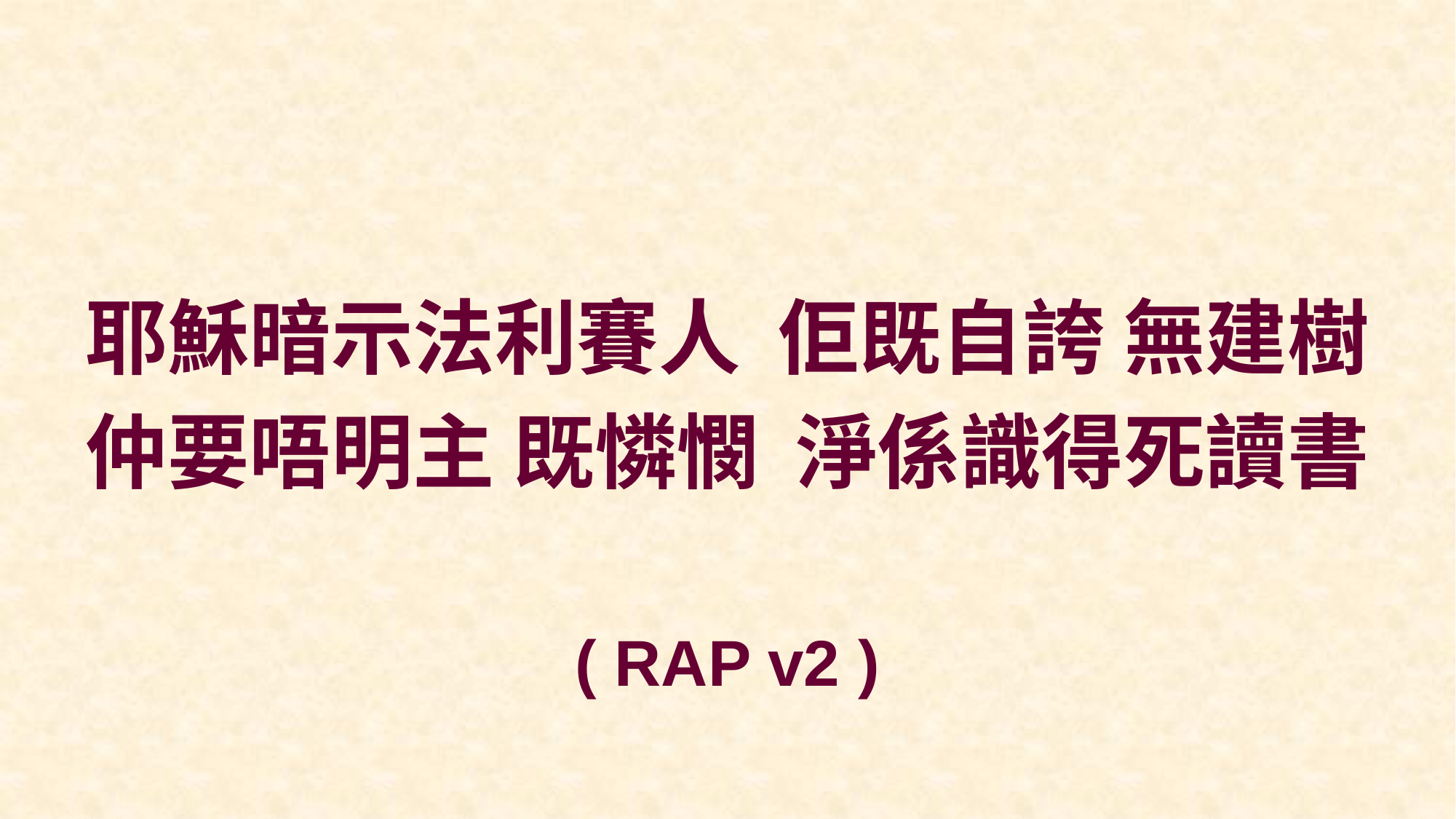

耶穌暗示法利賽人  佢既自誇 無建樹
仲要唔明主 既憐憫  淨係識得​死讀書
( RAP v2 )